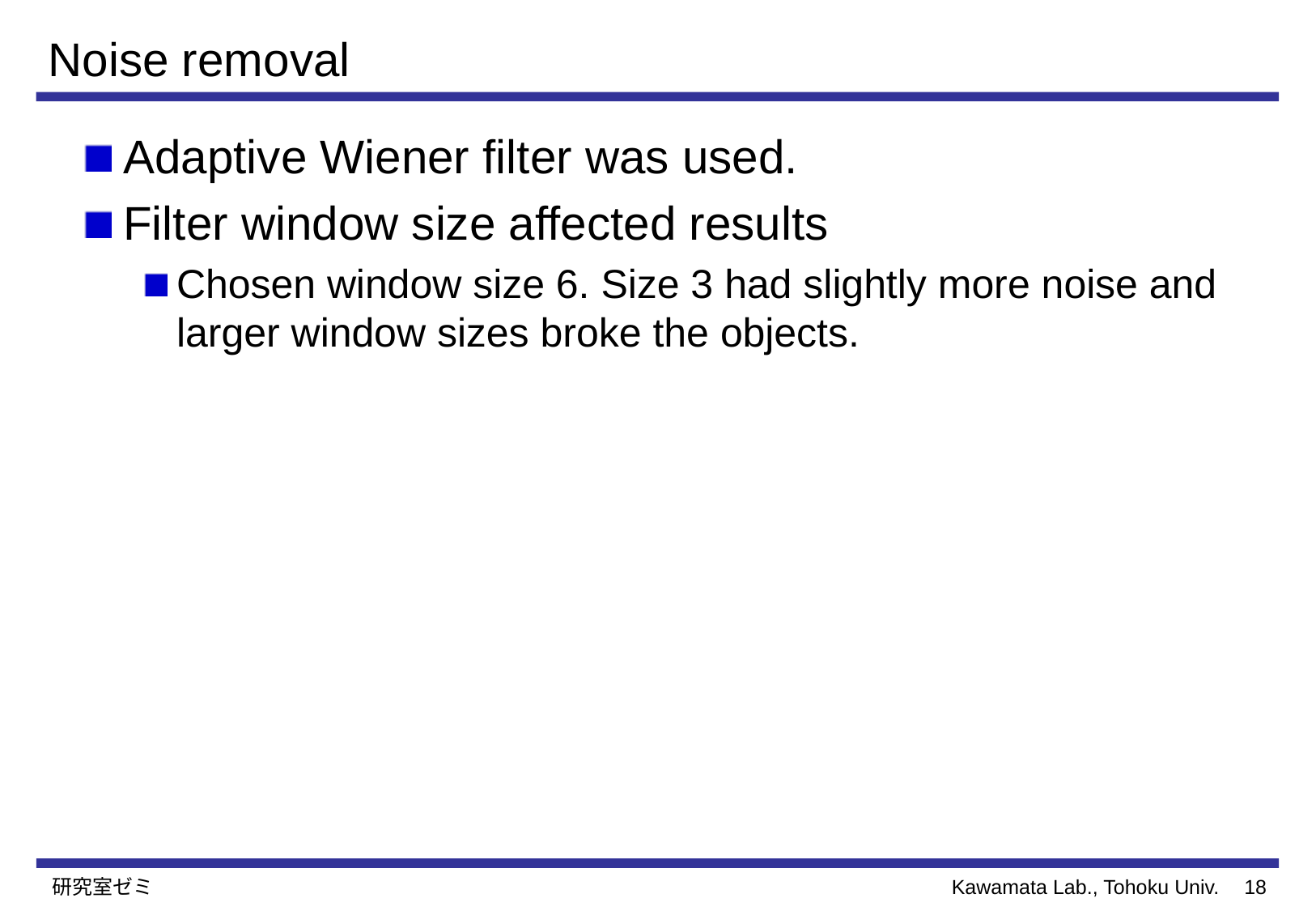

# Noise removal
Adaptive Wiener filter was used.
Filter window size affected results
Chosen window size 6. Size 3 had slightly more noise and larger window sizes broke the objects.

研究室ゼミ
18